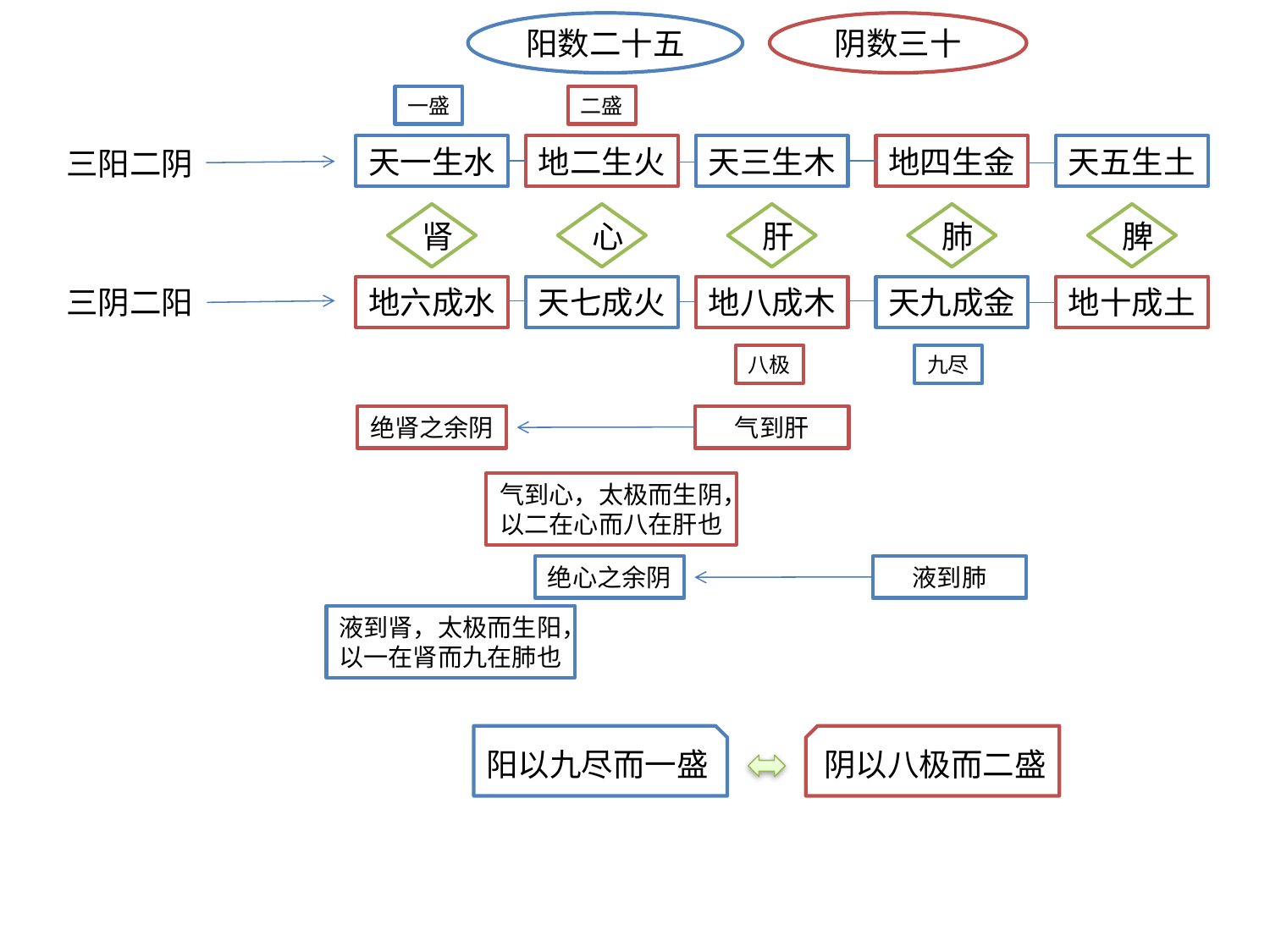

阳数二十五
阴数三十
二盛
一盛
天一生水
地二生火
天三生木
地四生金
天五生土
三阳二阴
肾
心
肝
肺
脾
三阴二阳
地六成水
天七成火
地八成木
天九成金
地十成土
八极
九尽
绝肾之余阴
气到肝
气到心，太极而生阴，以二在心而八在肝也
绝心之余阴
液到肺
液到肾，太极而生阳，以一在肾而九在肺也
阳以九尽而一盛
阴以八极而二盛